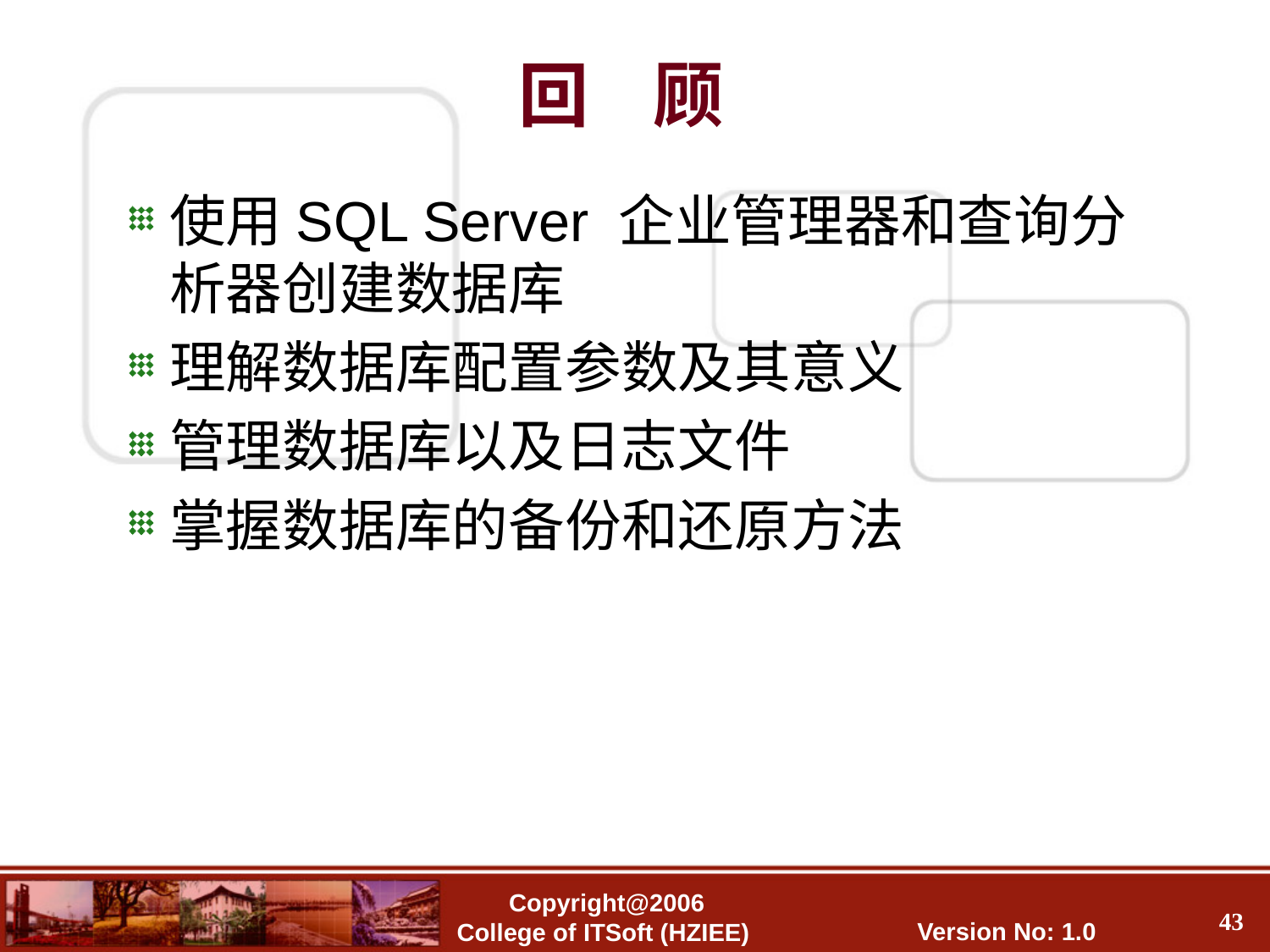

回    顾
使用SQL Server 企业管理器和查询分析器创建数据库
理解数据库配置参数及其意义
管理数据库以及日志文件
掌握数据库的备份和还原方法